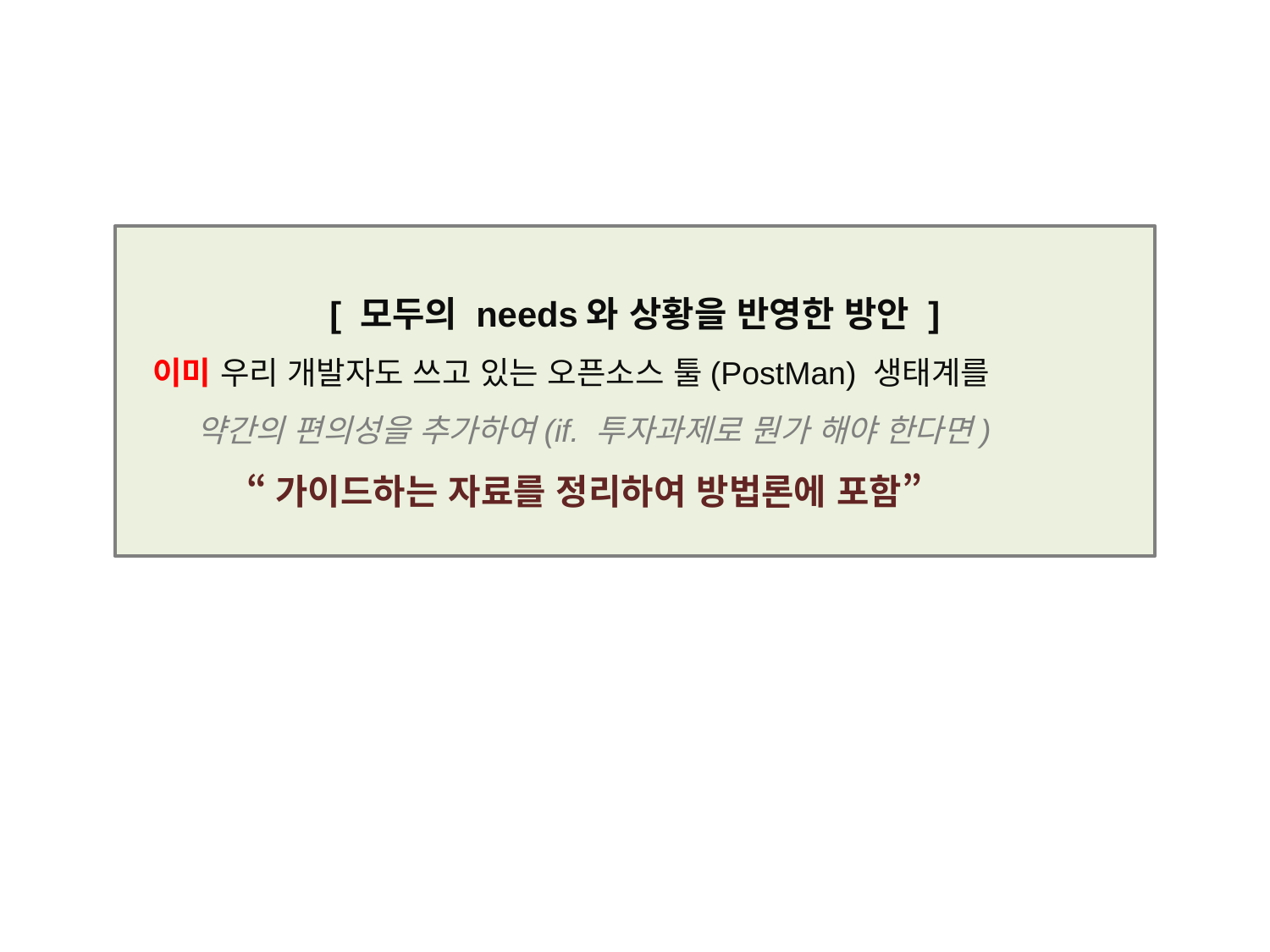

[ 모두의 needs와 상황을 반영한 방안 ]
  이미 우리 개발자도 쓰고 있는 오픈소스 툴(PostMan) 생태계를
       약간의 편의성을 추가하여(if. 투자과제로 뭔가 해야 한다면)
            “가이드하는 자료를 정리하여 방법론에 포함”